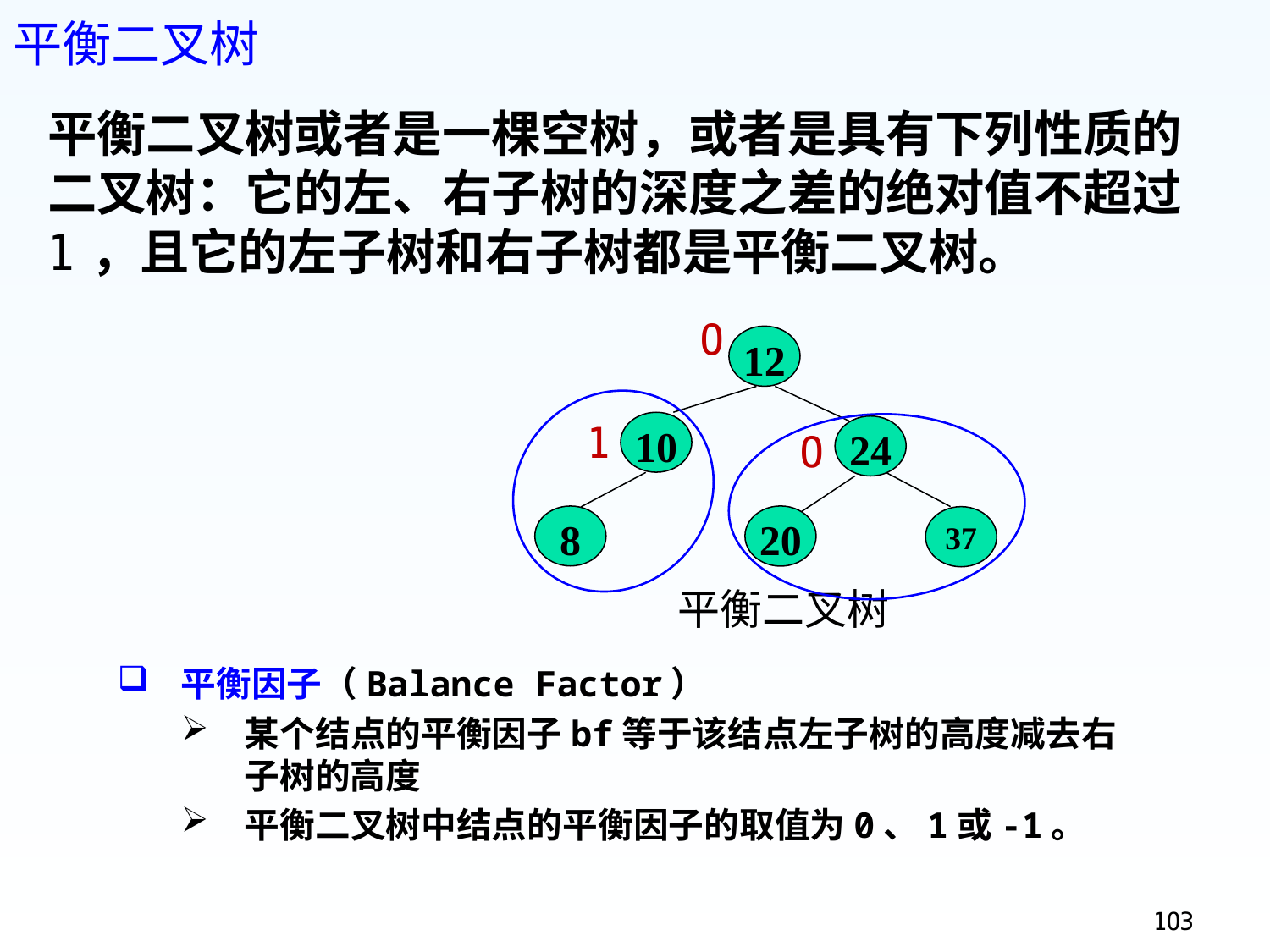

平衡二叉树
平衡二叉树或者是一棵空树，或者是具有下列性质的二叉树：它的左、右子树的深度之差的绝对值不超过1，且它的左子树和右子树都是平衡二叉树。
0
12

1
10
24
0

8
20
37
平衡二叉树
平衡因子（Balance Factor）
某个结点的平衡因子bf等于该结点左子树的高度减去右子树的高度
平衡二叉树中结点的平衡因子的取值为0、1或-1。
103